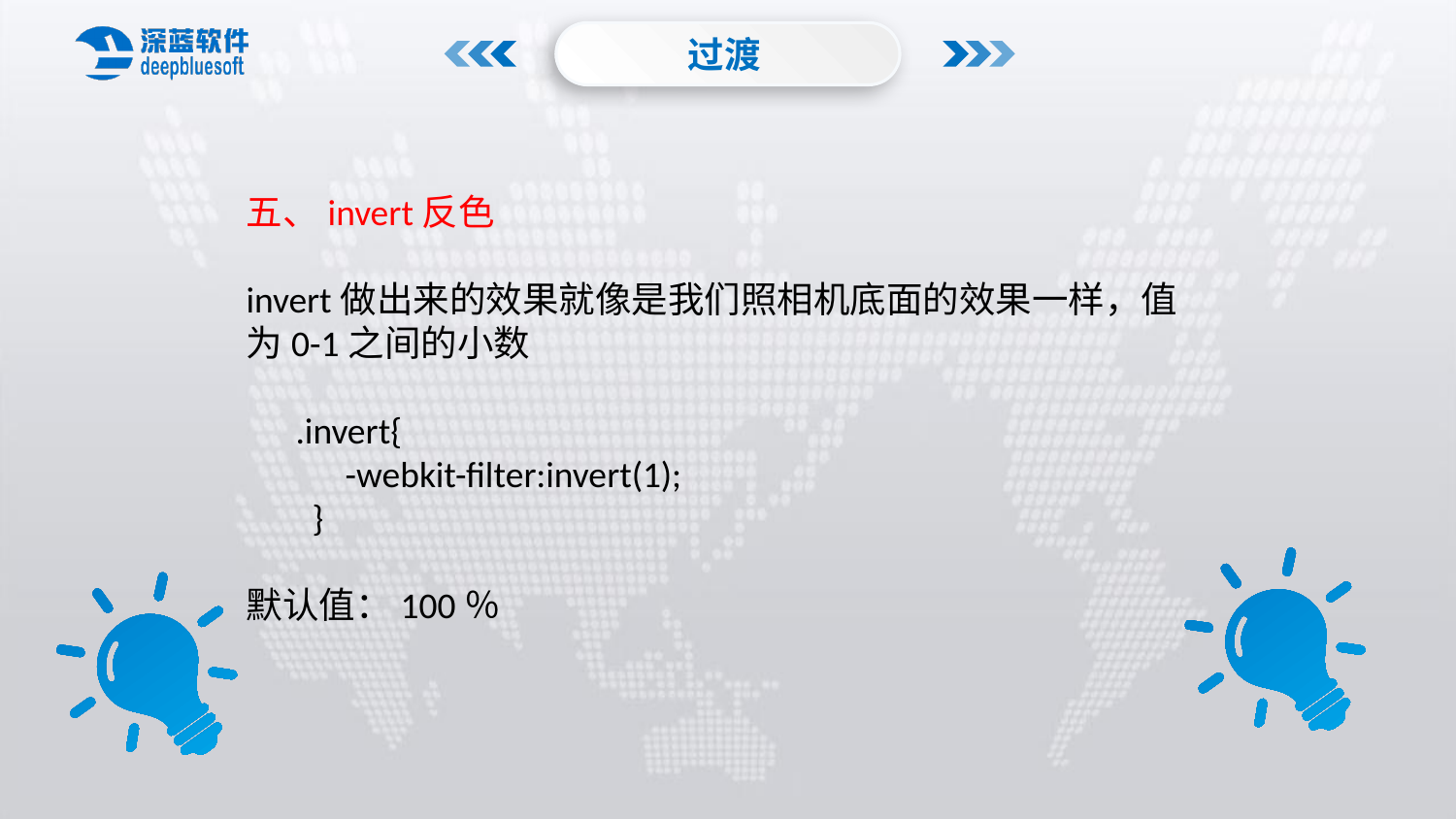

过渡

五、invert反色

invert做出来的效果就像是我们照相机底面的效果一样，值为0-1之间的小数

      .invert{
            -webkit-filter:invert(1);
        }

默认值：100％